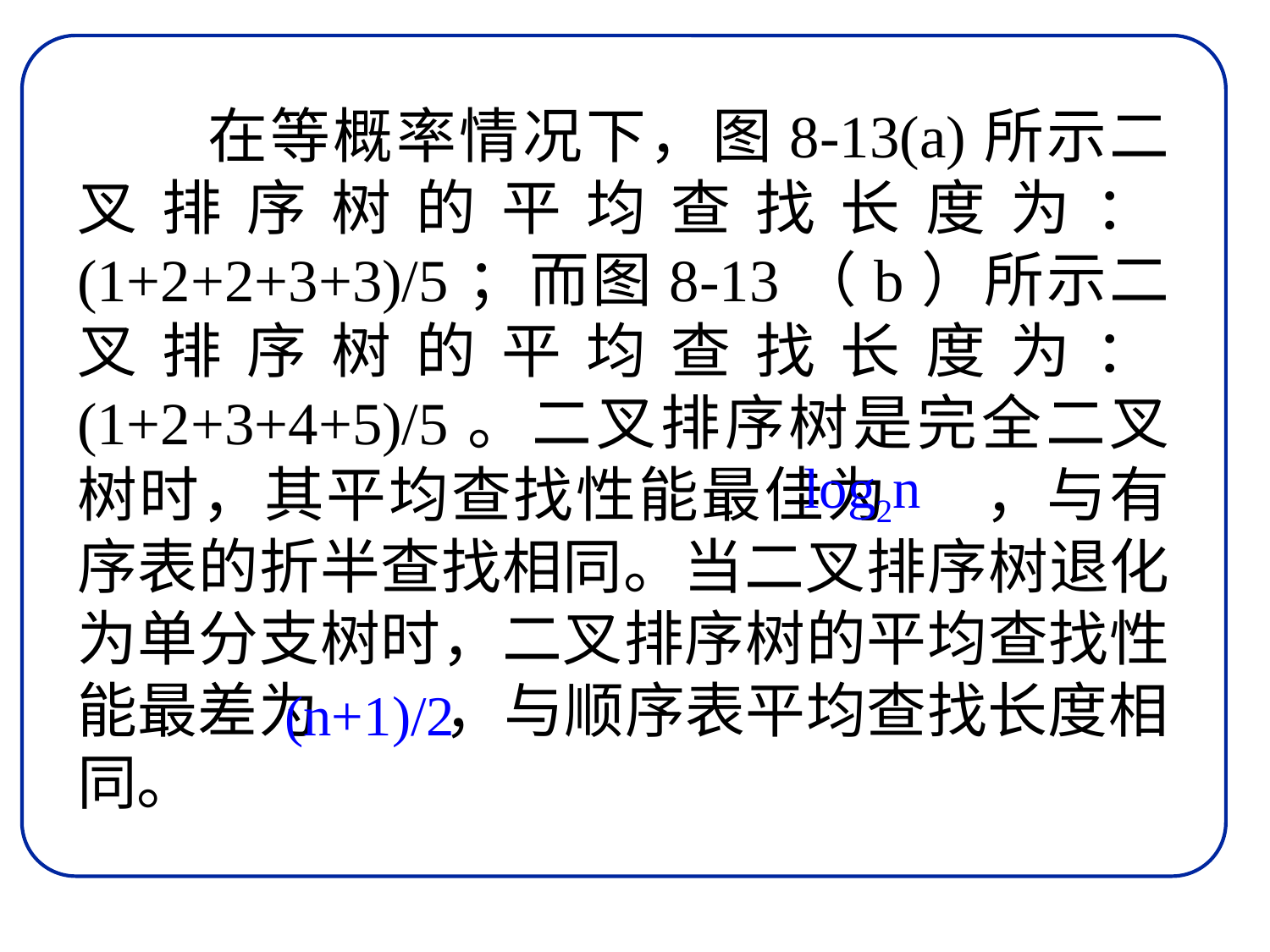

在等概率情况下，图8-13(a)所示二叉排序树的平均查找长度为：(1+2+2+3+3)/5；而图8-13（b）所示二叉排序树的平均查找长度为：(1+2+3+4+5)/5。二叉排序树是完全二叉树时，其平均查找性能最佳为      ，与有序表的折半查找相同。当二叉排序树退化为单分支树时，二叉排序树的平均查找性能最差为         ，与顺序表平均查找长度相同。
log2n
(n+1)/2